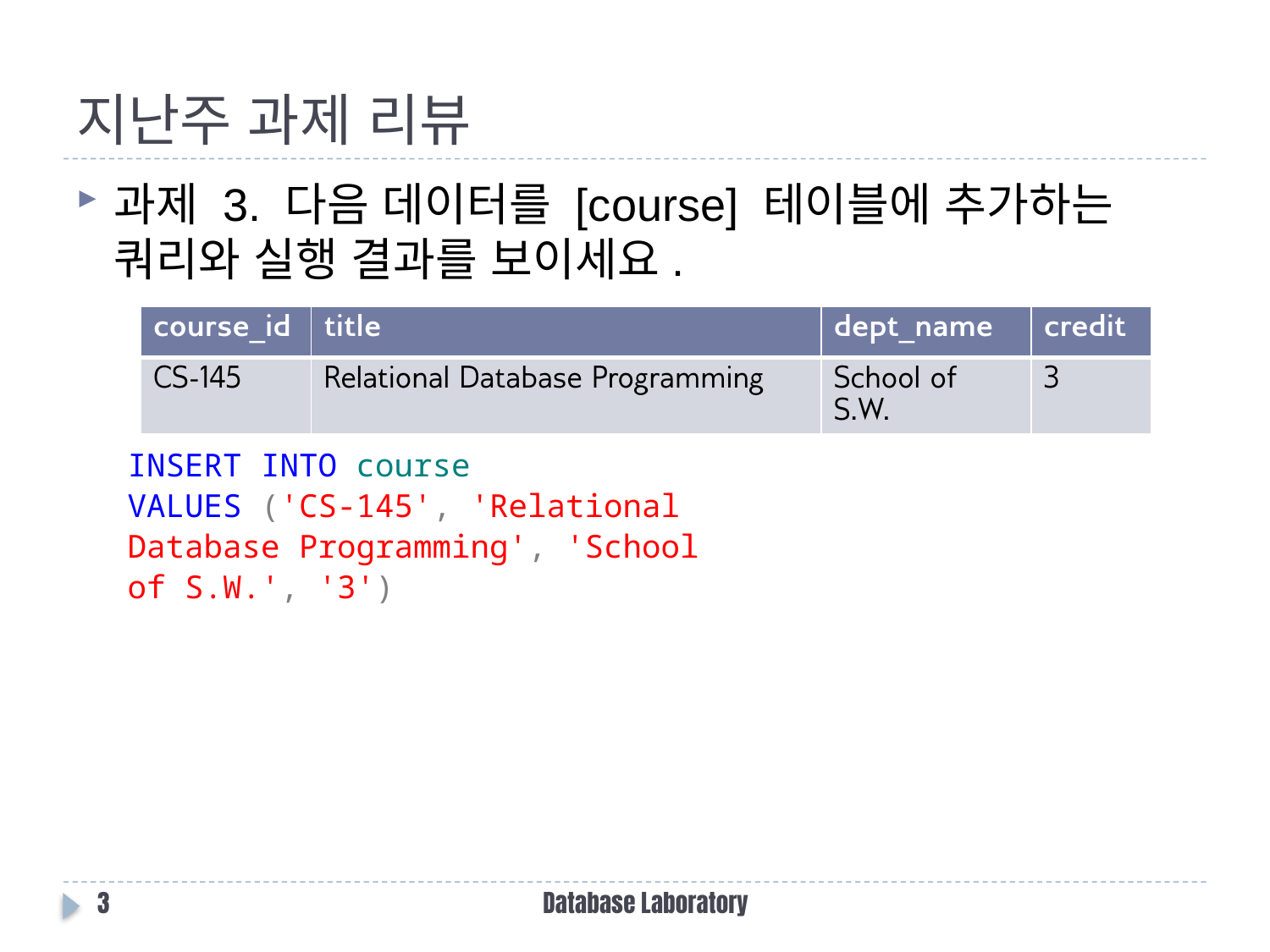

# 지난주 과제 리뷰
과제 3. 다음 데이터를 [course] 테이블에 추가하는 쿼리와 실행 결과를 보이세요.

| course\_id | title | dept\_name | credit |
| --- | --- | --- | --- |
| CS-145 | Relational Database Programming | School of S.W. | 3 |
INSERT INTO course
VALUES ('CS-145', 'Relational Database Programming', 'School of S.W.', '3')
3
Database Laboratory